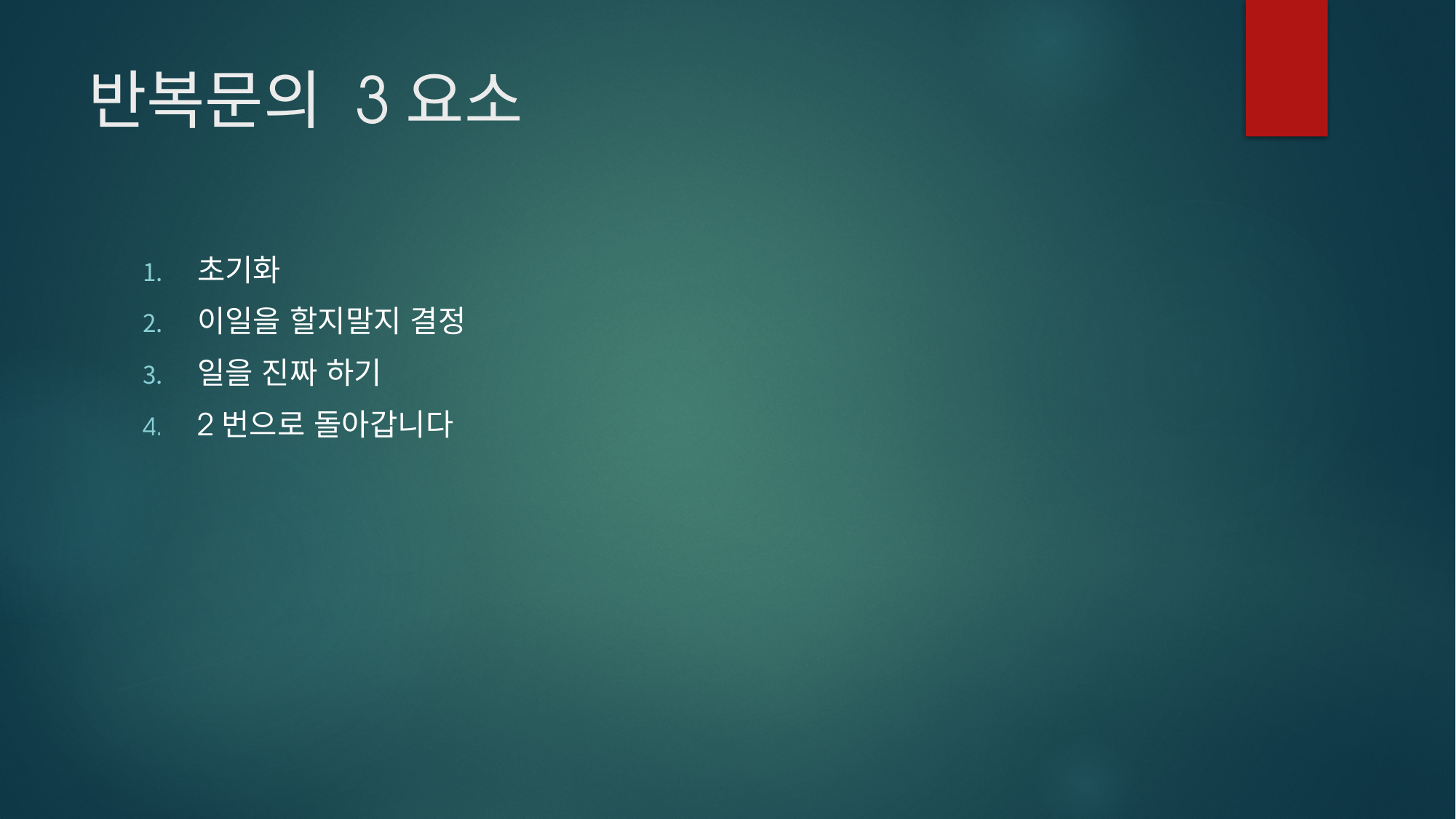

# 반복문의 3요소
초기화
이일을 할지말지 결정
일을 진짜 하기
2번으로 돌아갑니다